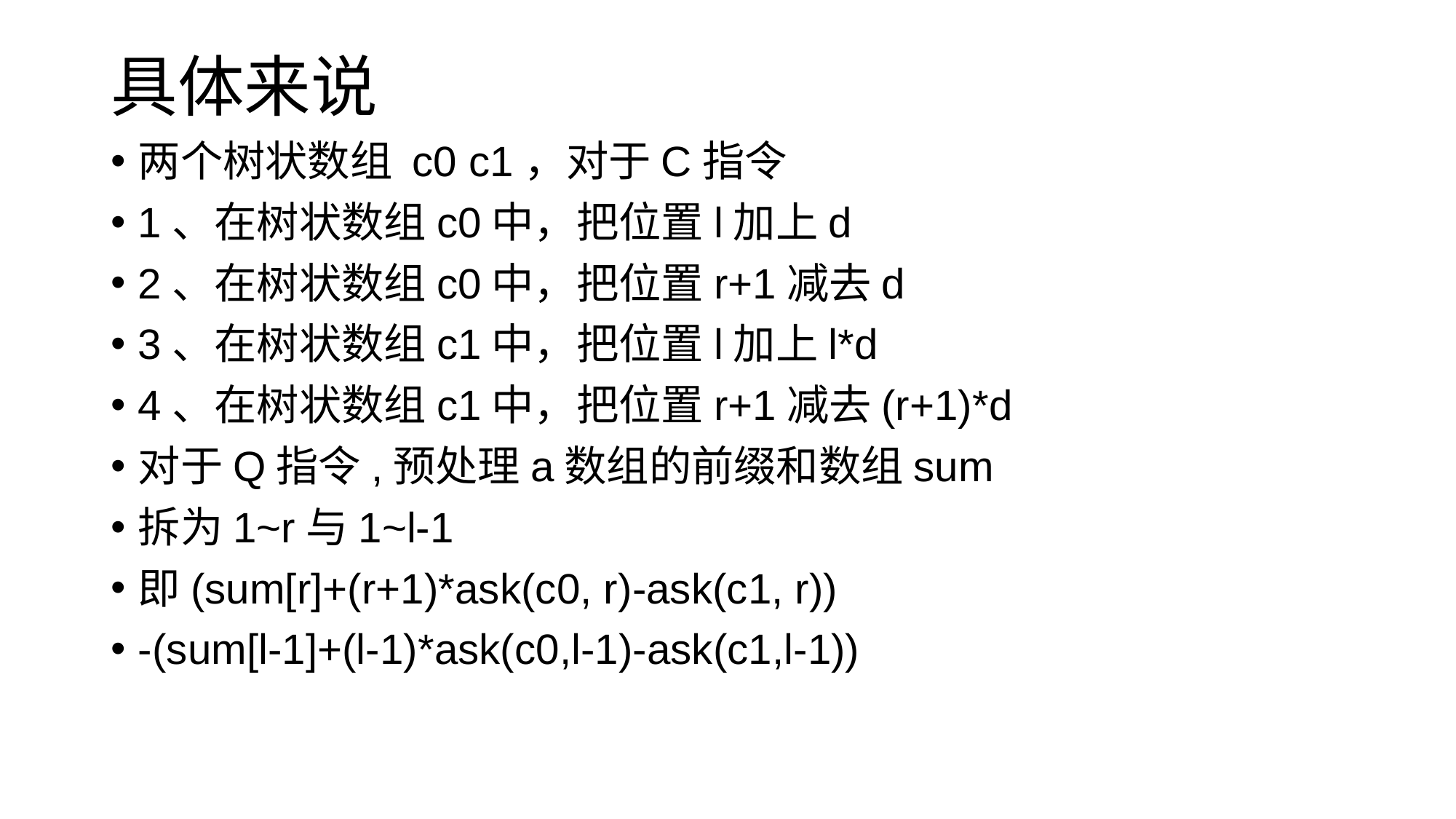

# 具体来说
两个树状数组 c0 c1，对于C指令
1、在树状数组c0中，把位置l加上d
2、在树状数组c0中，把位置r+1减去d
3、在树状数组c1中，把位置l加上l*d
4、在树状数组c1中，把位置r+1减去(r+1)*d
对于Q指令,预处理a数组的前缀和数组sum
拆为1~r与1~l-1
即(sum[r]+(r+1)*ask(c0, r)-ask(c1, r))
-(sum[l-1]+(l-1)*ask(c0,l-1)-ask(c1,l-1))